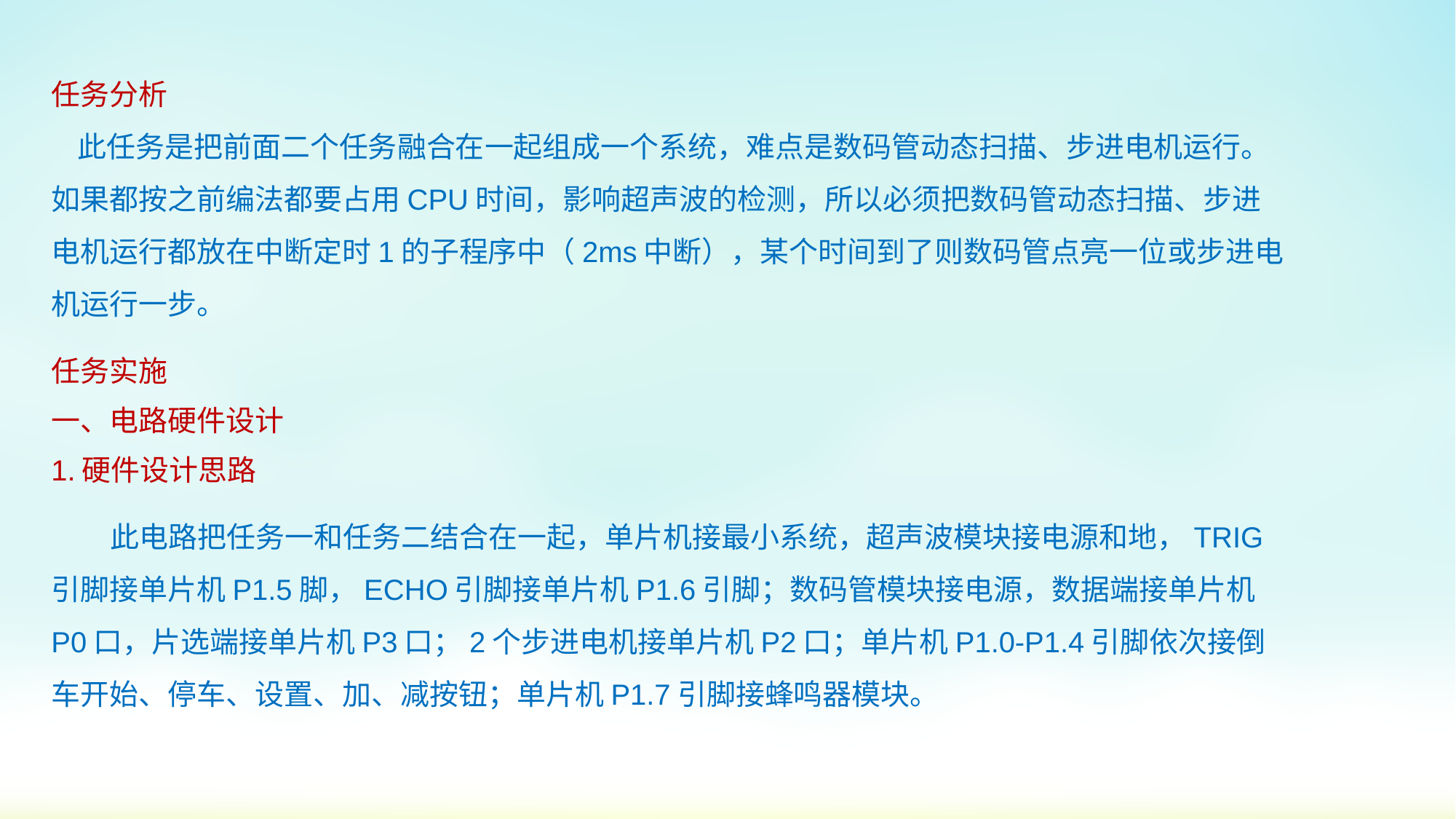

任务分析
    此任务是把前面二个任务融合在一起组成一个系统，难点是数码管动态扫描、步进电机运行。如果都按之前编法都要占用CPU时间，影响超声波的检测，所以必须把数码管动态扫描、步进电机运行都放在中断定时1的子程序中（2ms中断），某个时间到了则数码管点亮一位或步进电机运行一步。
任务实施
一、电路硬件设计
1.硬件设计思路
        此电路把任务一和任务二结合在一起，单片机接最小系统，超声波模块接电源和地，TRIG引脚接单片机P1.5脚，ECHO引脚接单片机P1.6引脚；数码管模块接电源，数据端接单片机P0口，片选端接单片机P3口；2个步进电机接单片机P2口；单片机P1.0-P1.4引脚依次接倒车开始、停车、设置、加、减按钮；单片机P1.7引脚接蜂鸣器模块。